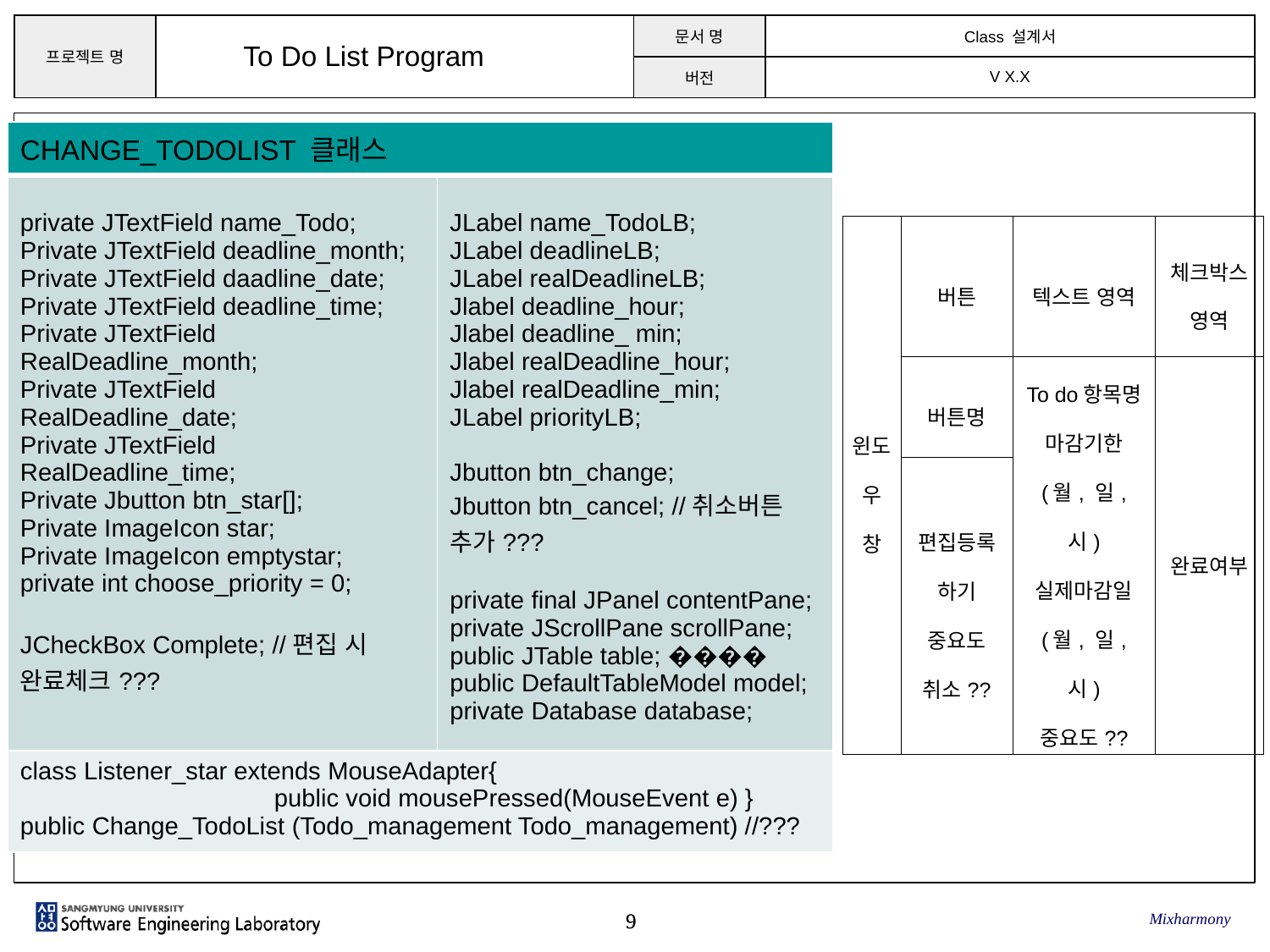

To Do List Program
| CHANGE\_TODOLIST 클래스 |  |
| --- | --- |
| private JTextField name\_Todo; Private JTextField deadline\_month; Private JTextField daadline\_date; Private JTextField deadline\_time; Private JTextField RealDeadline\_month; Private JTextField RealDeadline\_date; Private JTextField RealDeadline\_time; Private Jbutton btn\_star[]; Private ImageIcon star; Private ImageIcon emptystar; private int choose\_priority = 0; JCheckBox Complete; //편집 시 완료체크??? | JLabel name\_TodoLB; JLabel deadlineLB; JLabel realDeadlineLB; Jlabel deadline\_hour; Jlabel deadline\_ min; Jlabel realDeadline\_hour; Jlabel realDeadline\_min; JLabel priorityLB; Jbutton btn\_change; Jbutton btn\_cancel; //취소버튼 추가??? private final JPanel contentPane; private JScrollPane scrollPane; public JTable table; ���� public DefaultTableModel model; private Database database; |
| class Listener\_star extends MouseAdapter{ public void mousePressed(MouseEvent e) } public Change\_TodoList (Todo\_management Todo\_management) //??? |  |
| 윈도우 창 | 버튼 | 텍스트 영역 | 체크박스 영역 |
| --- | --- | --- | --- |
|  | 버튼명 | To do항목명 마감기한 (월, 일, 시) 실제마감일 (월, 일, 시) 중요도?? | 완료여부 |
|  | 편집등록하기 중요도 취소?? |  |  |
Mixharmony